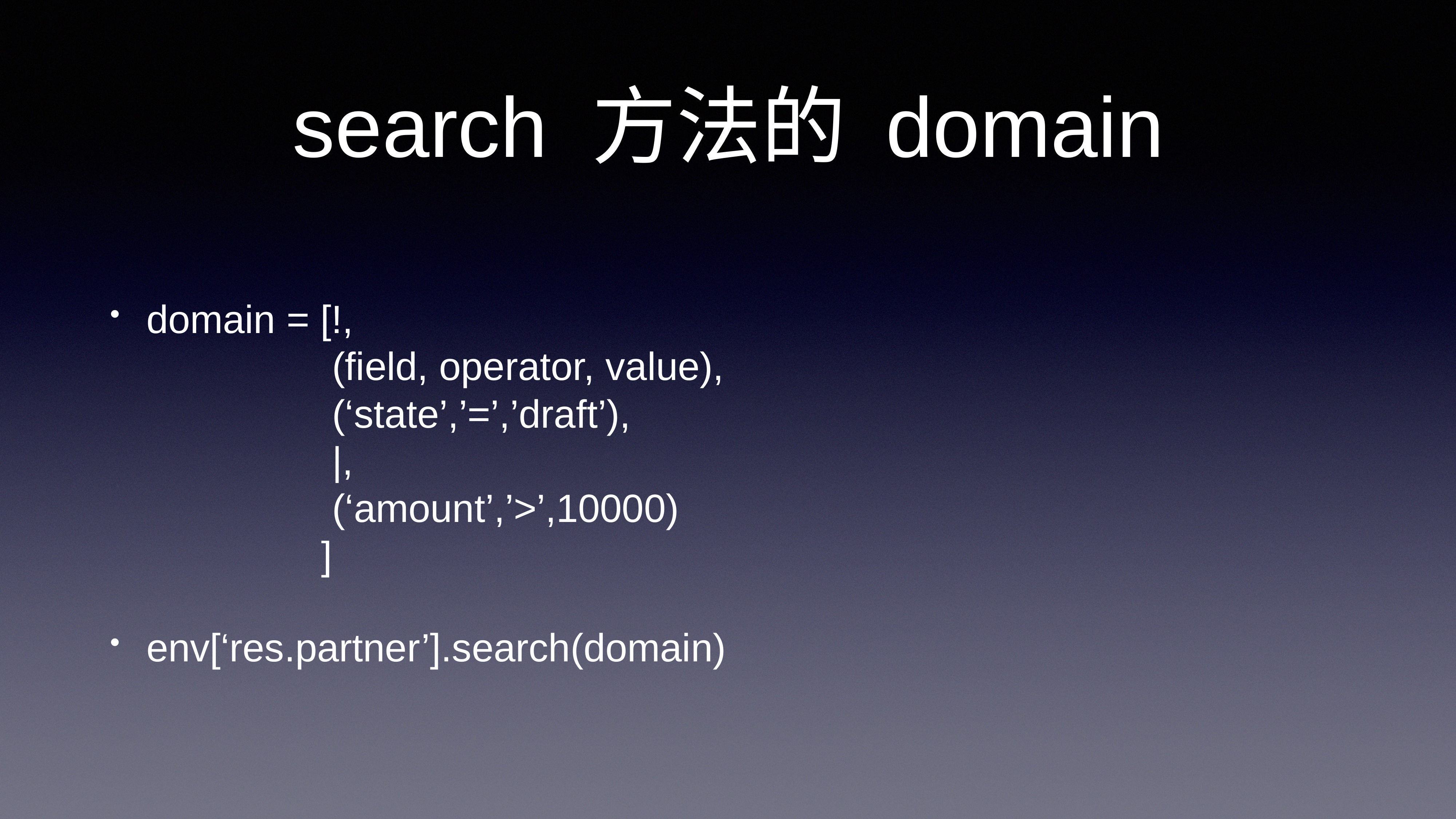

# search 方法的 domain
domain = [!,
                 (field, operator, value),
                 (‘state’,’=’,’draft’),
                 |,
                 (‘amount’,’>’,10000)
                ]
env[‘res.partner’].search(domain)